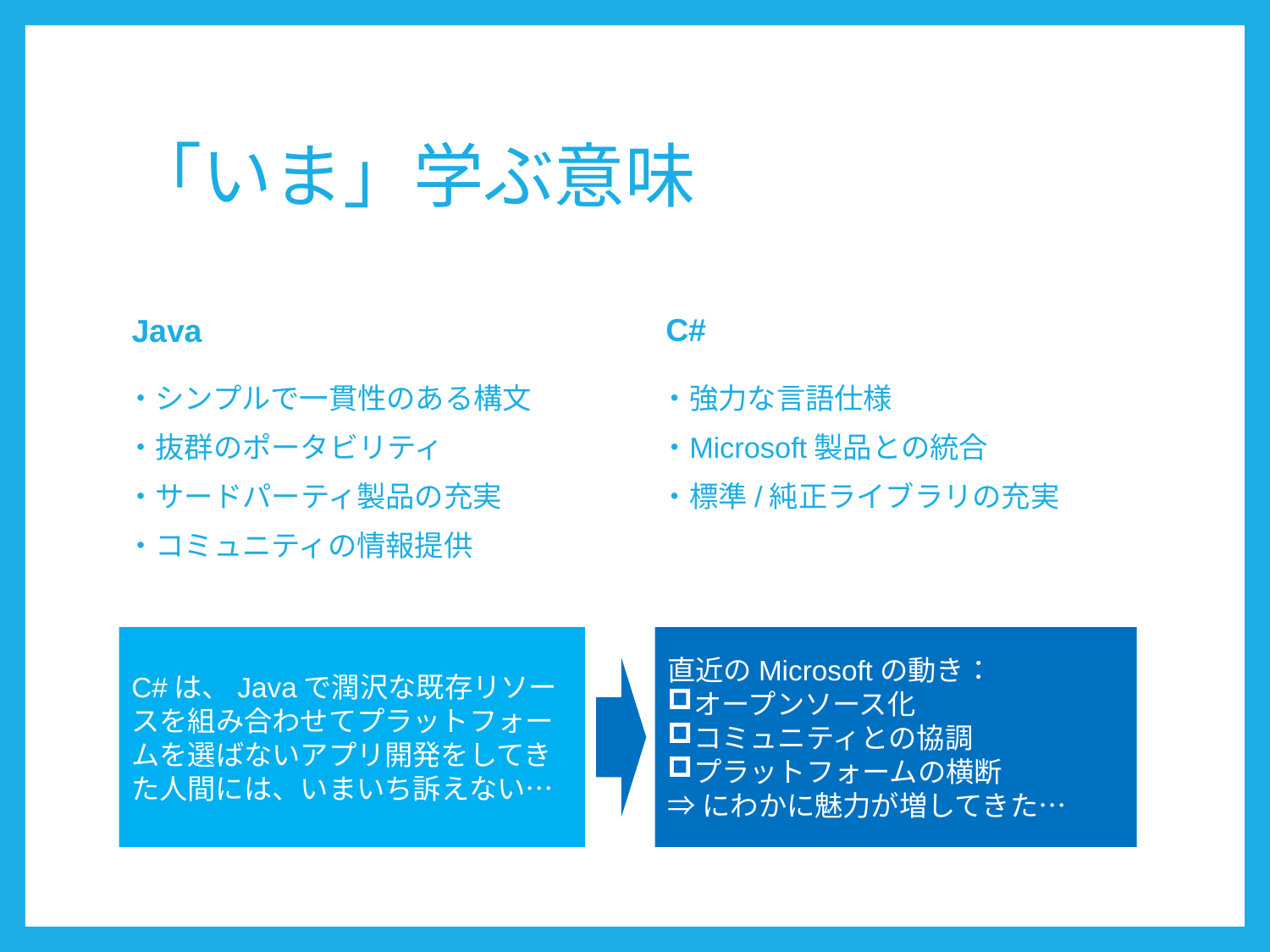

# 「いま」学ぶ意味
C#
Java
強力な言語仕様
Microsoft製品との統合
標準/純正ライブラリの充実

シンプルで一貫性のある構文
抜群のポータビリティ
サードパーティ製品の充実
コミュニティの情報提供
C#は、Javaで潤沢な既存リソースを組み合わせてプラットフォームを選ばないアプリ開発をしてきた人間には、いまいち訴えない…
直近のMicrosoftの動き：
オープンソース化
コミュニティとの協調
プラットフォームの横断
⇒にわかに魅力が増してきた…